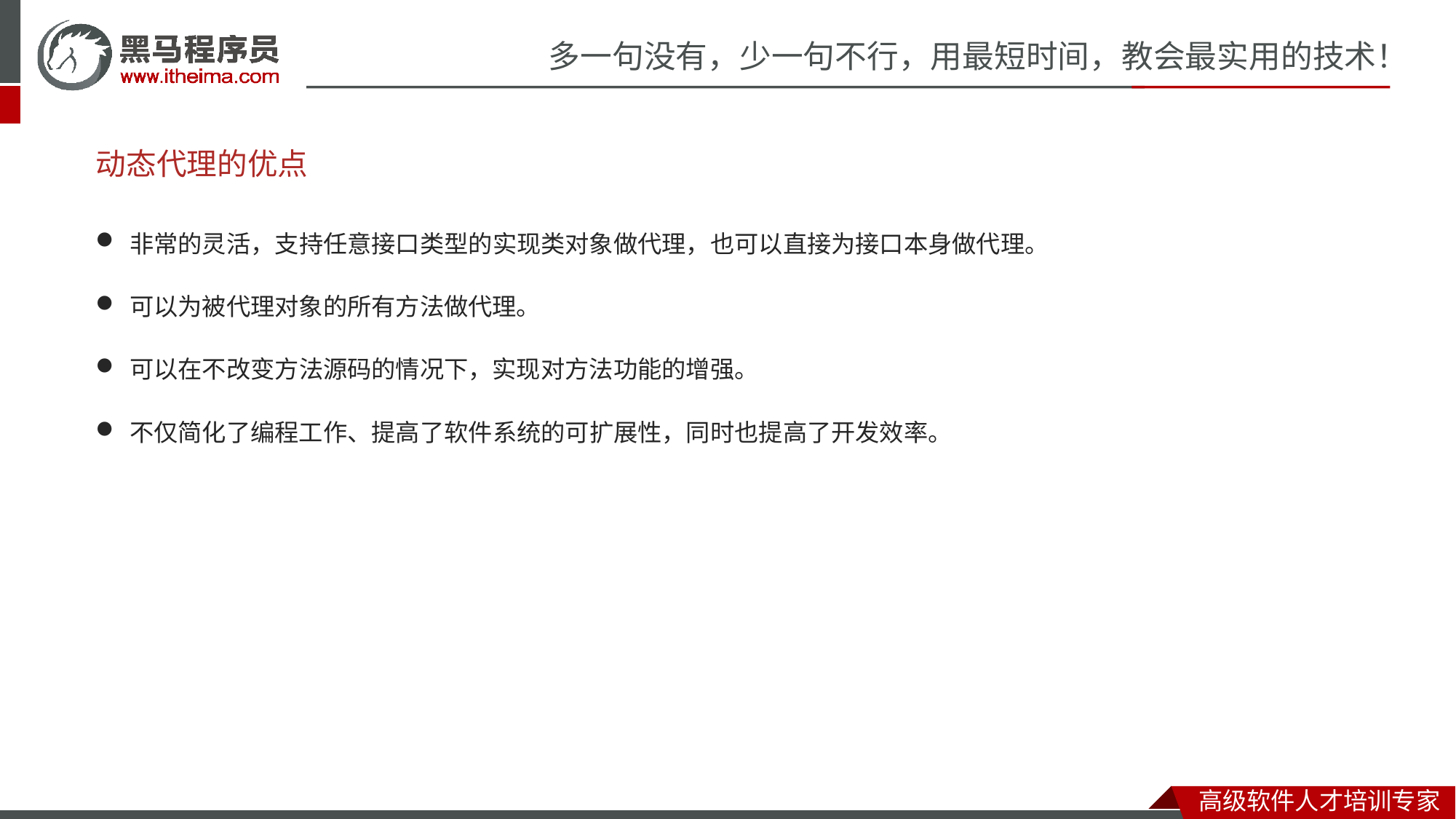

# 动态代理的优点
非常的灵活，支持任意接口类型的实现类对象做代理，也可以直接为接口本身做代理。
可以为被代理对象的所有方法做代理。
可以在不改变方法源码的情况下，实现对方法功能的增强。
不仅简化了编程工作、提高了软件系统的可扩展性，同时也提高了开发效率。